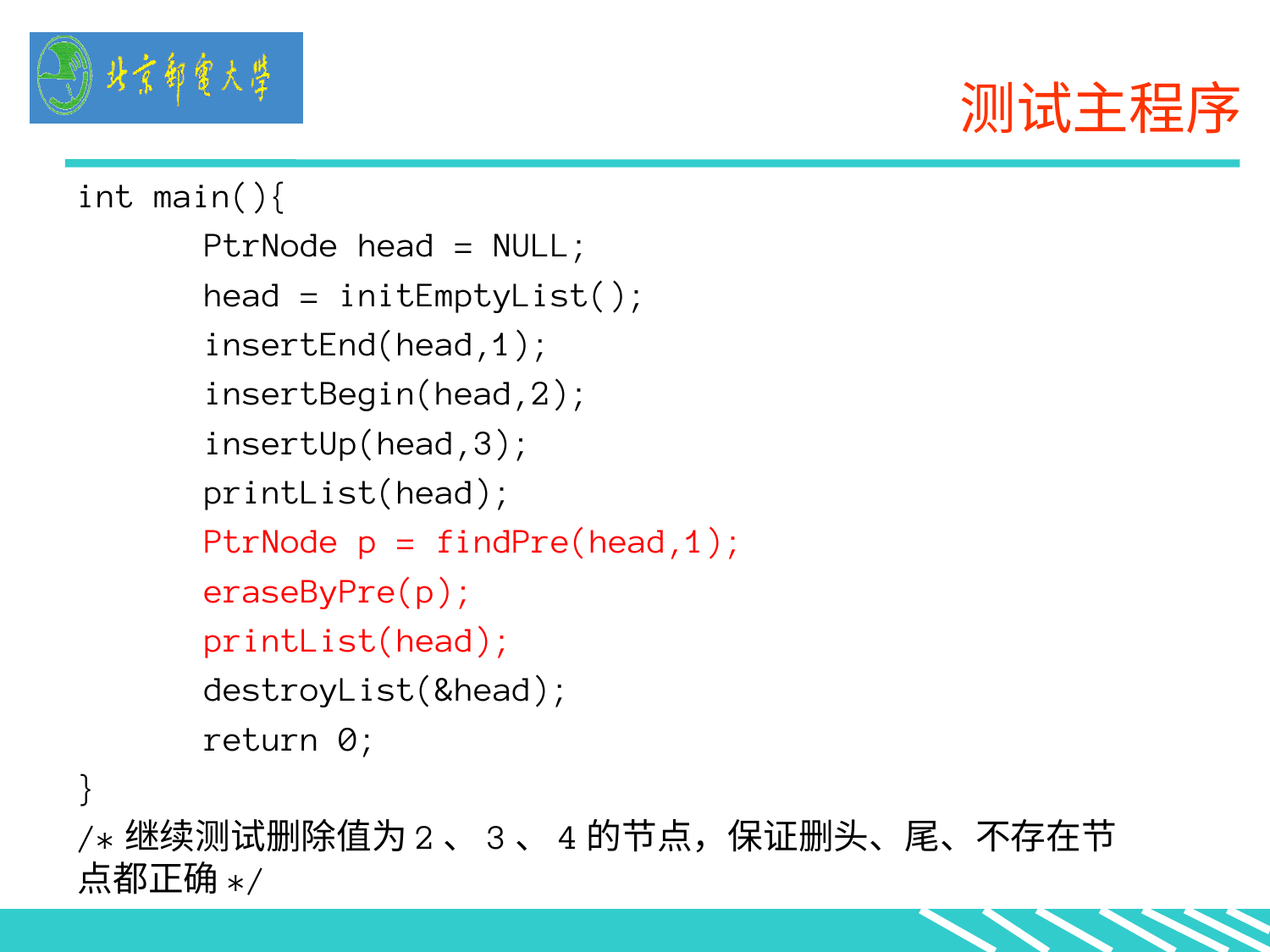

# 测试主程序
int main(){
	PtrNode head = NULL;
	head = initEmptyList();
	insertEnd(head,1);
	insertBegin(head,2);
	insertUp(head,3);
	printList(head);
	PtrNode p = findPre(head,1);
	eraseByPre(p);
	printList(head);
	destroyList(&head);
	return 0;
}
/*继续测试删除值为2、3、4的节点，保证删头、尾、不存在节点都正确*/